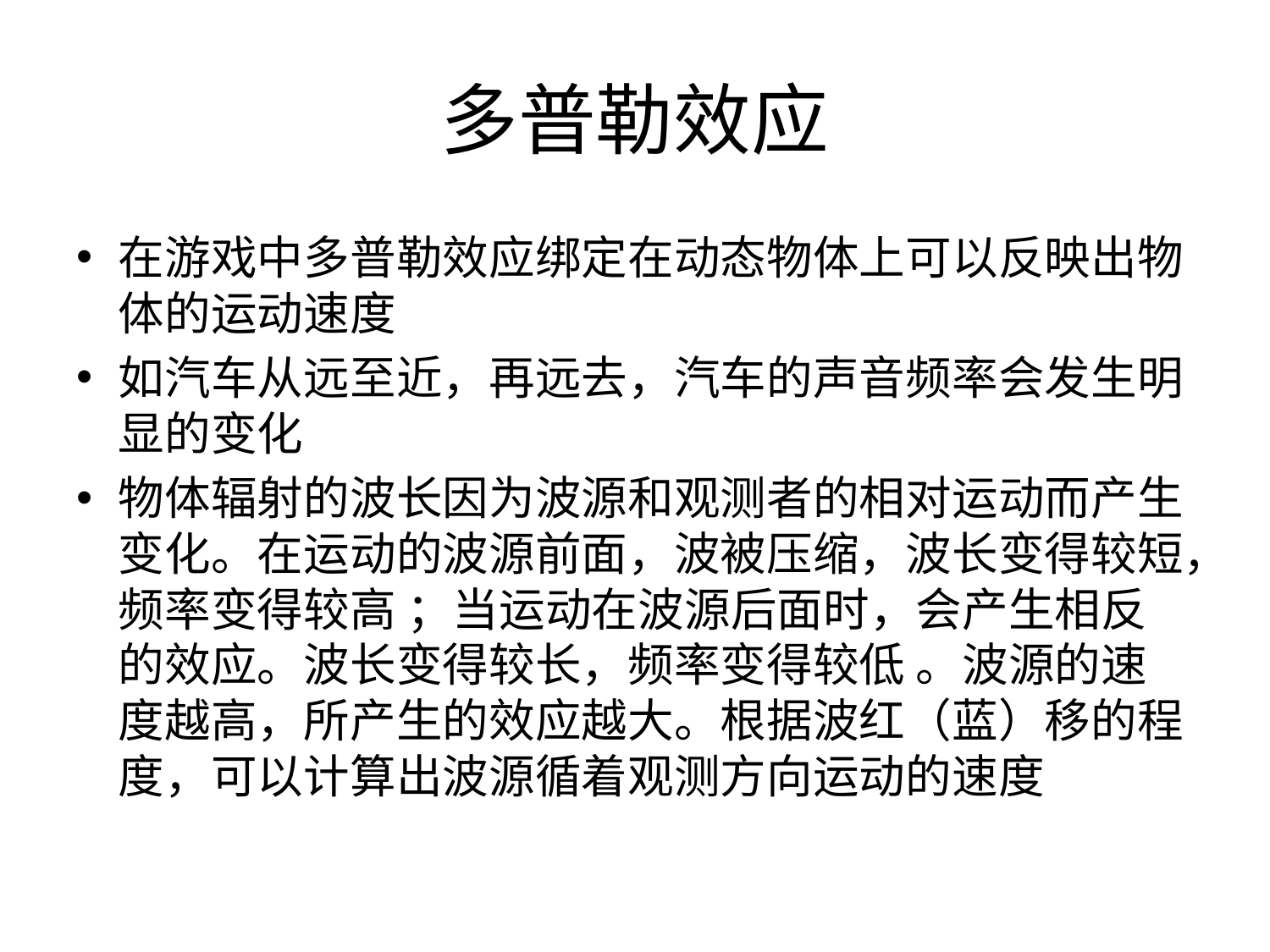

# 多普勒效应
在游戏中多普勒效应绑定在动态物体上可以反映出物体的运动速度
如汽车从远至近，再远去，汽车的声音频率会发生明显的变化
物体辐射的波长因为波源和观测者的相对运动而产生变化。在运动的波源前面，波被压缩，波长变得较短，频率变得较高 ；当运动在波源后面时，会产生相反的效应。波长变得较长，频率变得较低 。波源的速度越高，所产生的效应越大。根据波红（蓝）移的程度，可以计算出波源循着观测方向运动的速度